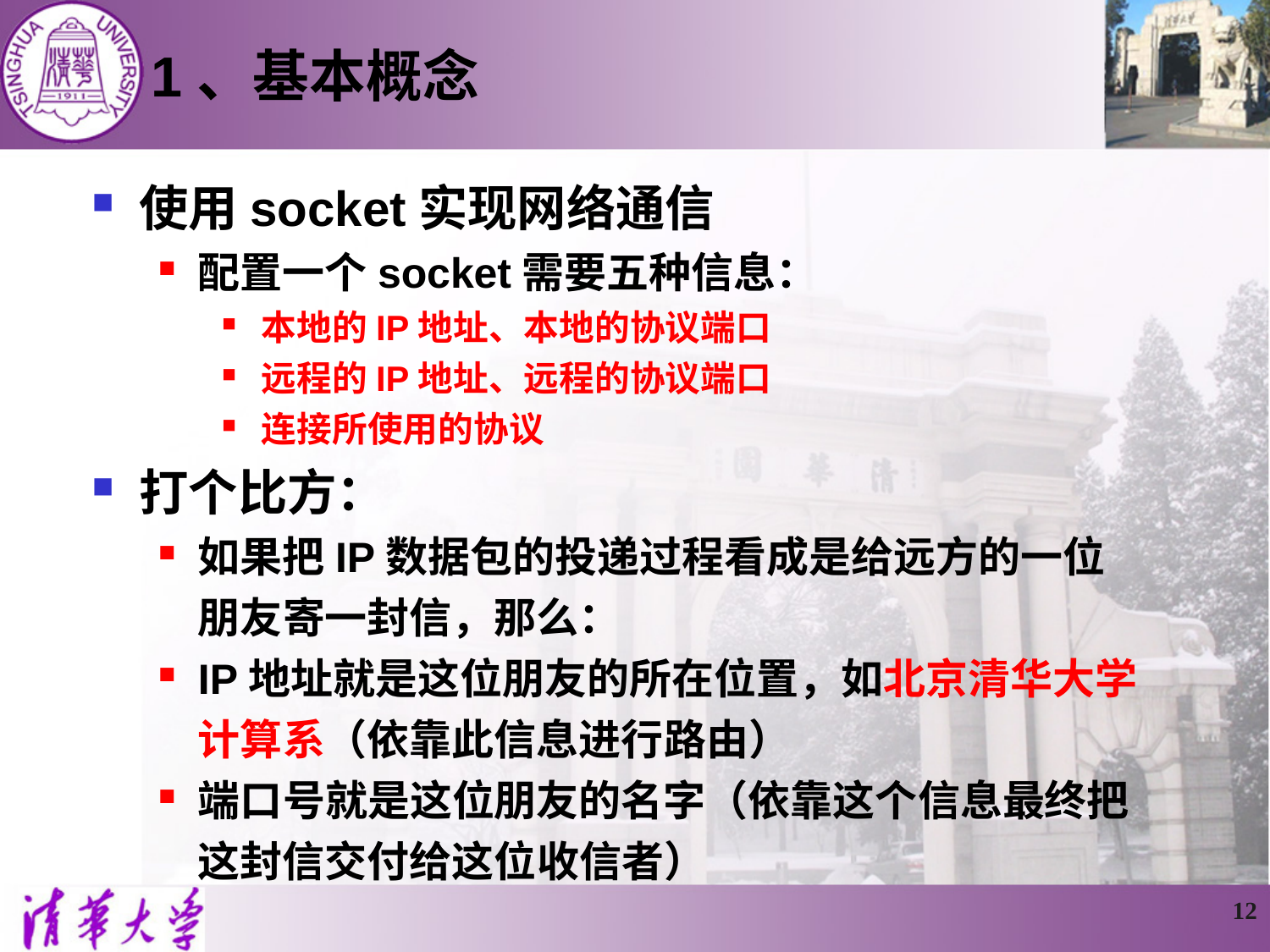

1、基本概念
使用socket实现网络通信
配置一个socket需要五种信息：
本地的IP地址、本地的协议端口
远程的IP地址、远程的协议端口
连接所使用的协议
打个比方：
如果把IP数据包的投递过程看成是给远方的一位朋友寄一封信，那么：
IP地址就是这位朋友的所在位置，如北京清华大学计算系（依靠此信息进行路由）
端口号就是这位朋友的名字（依靠这个信息最终把这封信交付给这位收信者）

12